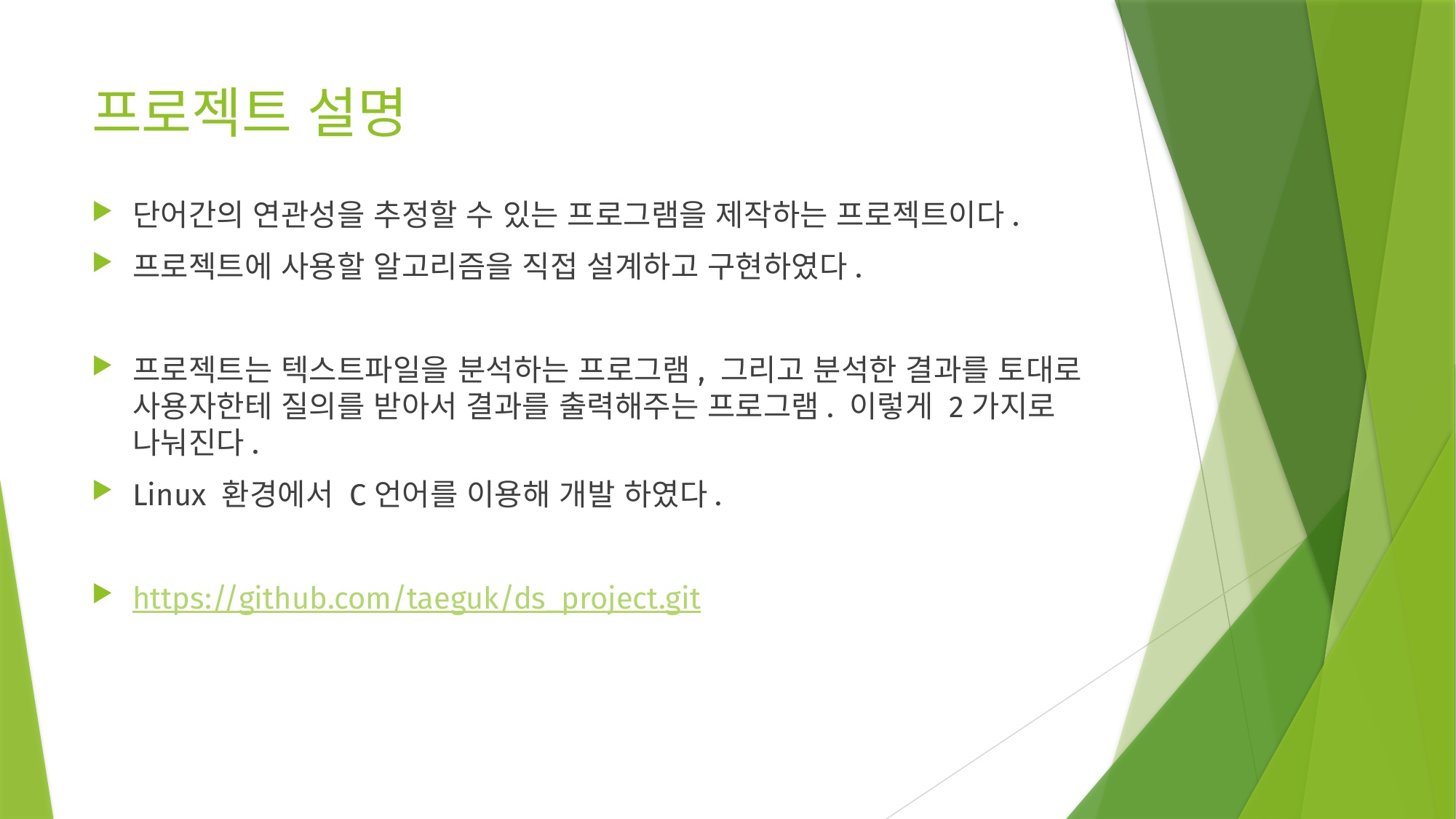

# 프로젝트 설명
단어간의 연관성을 추정할 수 있는 프로그램을 제작하는 프로젝트이다.
프로젝트에 사용할 알고리즘을 직접 설계하고 구현하였다.

프로젝트는 텍스트파일을 분석하는 프로그램, 그리고 분석한 결과를 토대로 사용자한테 질의를 받아서 결과를 출력해주는 프로그램. 이렇게 2가지로 나눠진다.
Linux 환경에서 C언어를 이용해 개발 하였다.

https://github.com/taeguk/ds_project.git